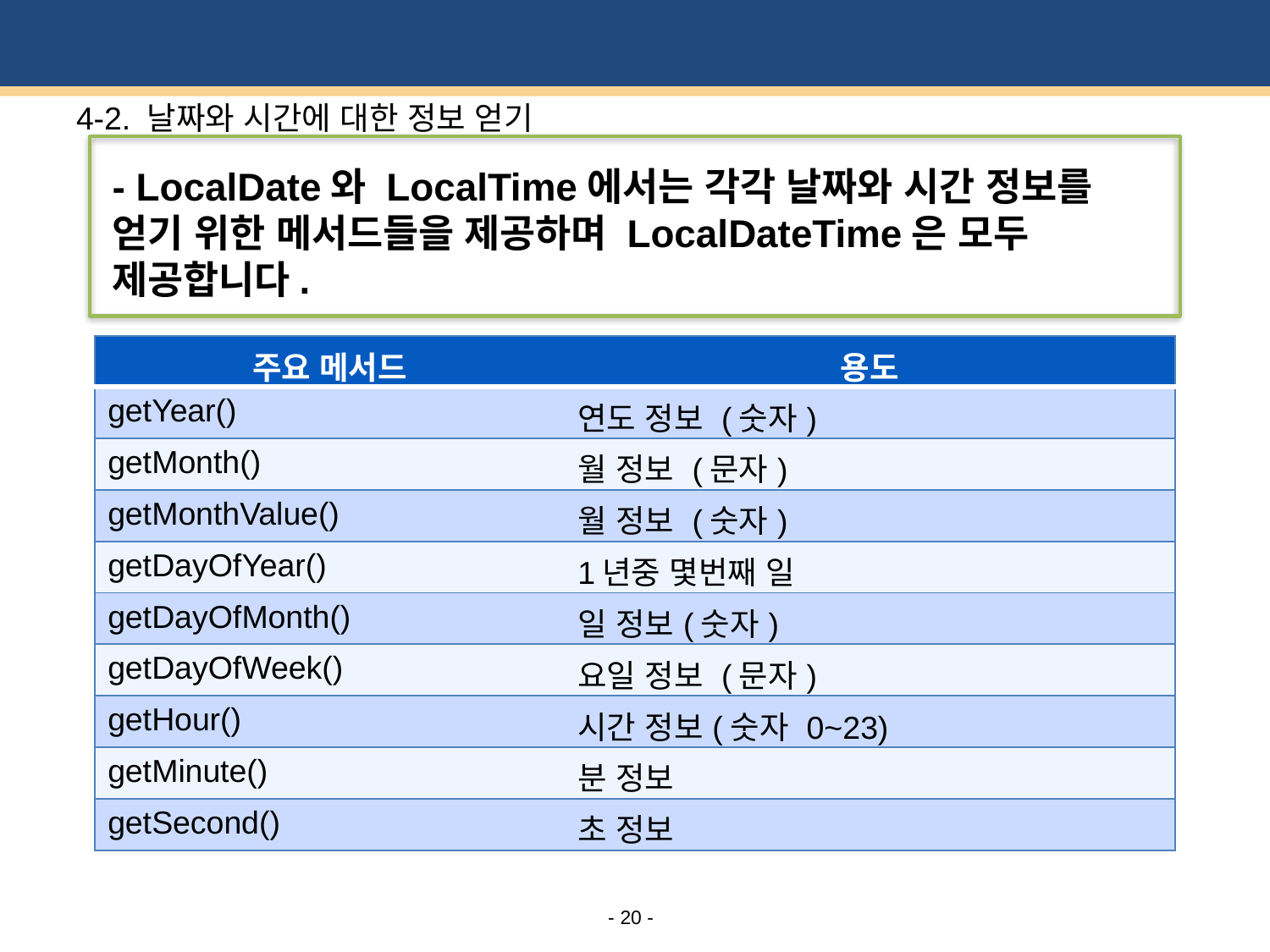

# 4-2. 날짜와 시간에 대한 정보 얻기

- LocalDate와 LocalTime에서는 각각 날짜와 시간 정보를 얻기 위한 메서드들을 제공하며 LocalDateTime은 모두 제공합니다.
| 주요 메서드 | 용도 |
| --- | --- |
| getYear() | 연도 정보 (숫자) |
| getMonth() | 월 정보 (문자) |
| getMonthValue() | 월 정보 (숫자) |
| getDayOfYear() | 1년중 몇번째 일 |
| getDayOfMonth() | 일 정보(숫자) |
| getDayOfWeek() | 요일 정보 (문자) |
| getHour() | 시간 정보(숫자 0~23) |
| getMinute() | 분 정보 |
| getSecond() | 초 정보 |